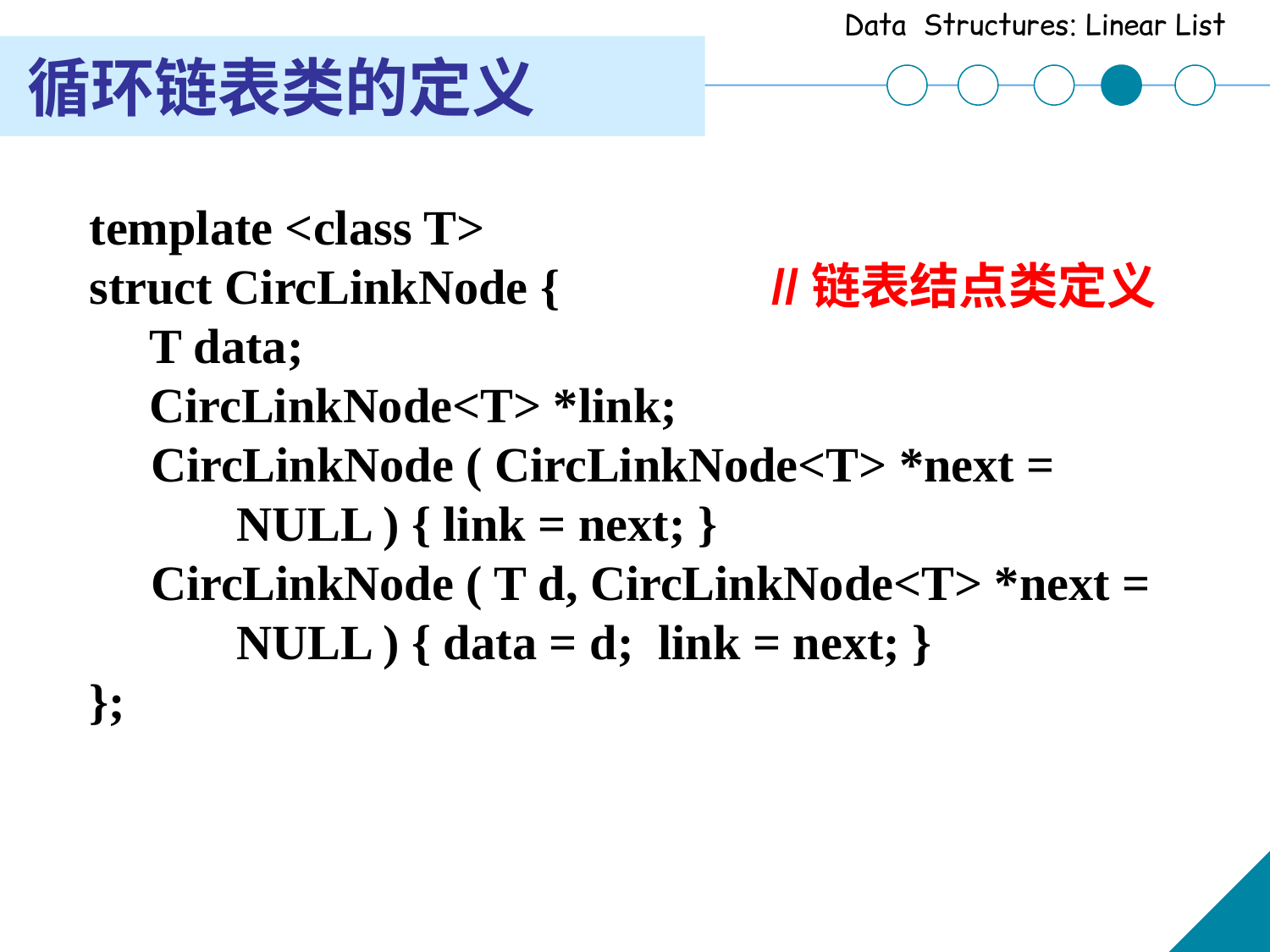

# 循环链表类的定义

template <class T>
struct CircLinkNode {		//链表结点类定义
	 T data;
	 CircLinkNode<T> *link;
     CircLinkNode ( CircLinkNode<T> *next =
            NULL ) { link = next; }
     CircLinkNode ( T d, CircLinkNode<T> *next =
            NULL ) { data = d;  link = next; }
};